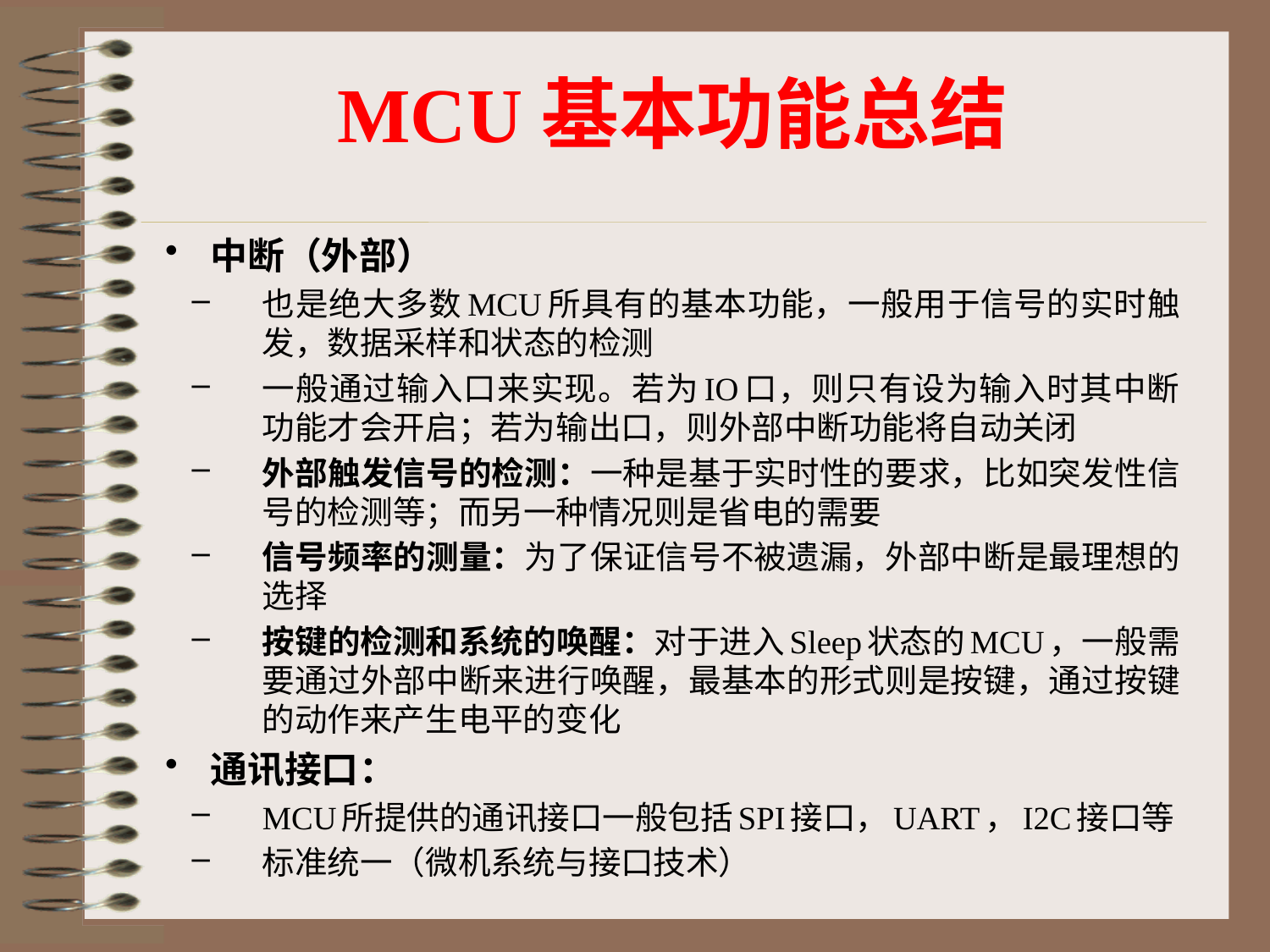

# MCU基本功能总结
中断（外部）
也是绝大多数MCU所具有的基本功能，一般用于信号的实时触发，数据采样和状态的检测
一般通过输入口来实现。若为IO口，则只有设为输入时其中断功能才会开启；若为输出口，则外部中断功能将自动关闭
外部触发信号的检测：一种是基于实时性的要求，比如突发性信号的检测等；而另一种情况则是省电的需要
信号频率的测量：为了保证信号不被遗漏，外部中断是最理想的选择
按键的检测和系统的唤醒：对于进入Sleep状态的MCU，一般需要通过外部中断来进行唤醒，最基本的形式则是按键，通过按键的动作来产生电平的变化
通讯接口：
MCU所提供的通讯接口一般包括SPI接口，UART，I2C接口等
标准统一（微机系统与接口技术）